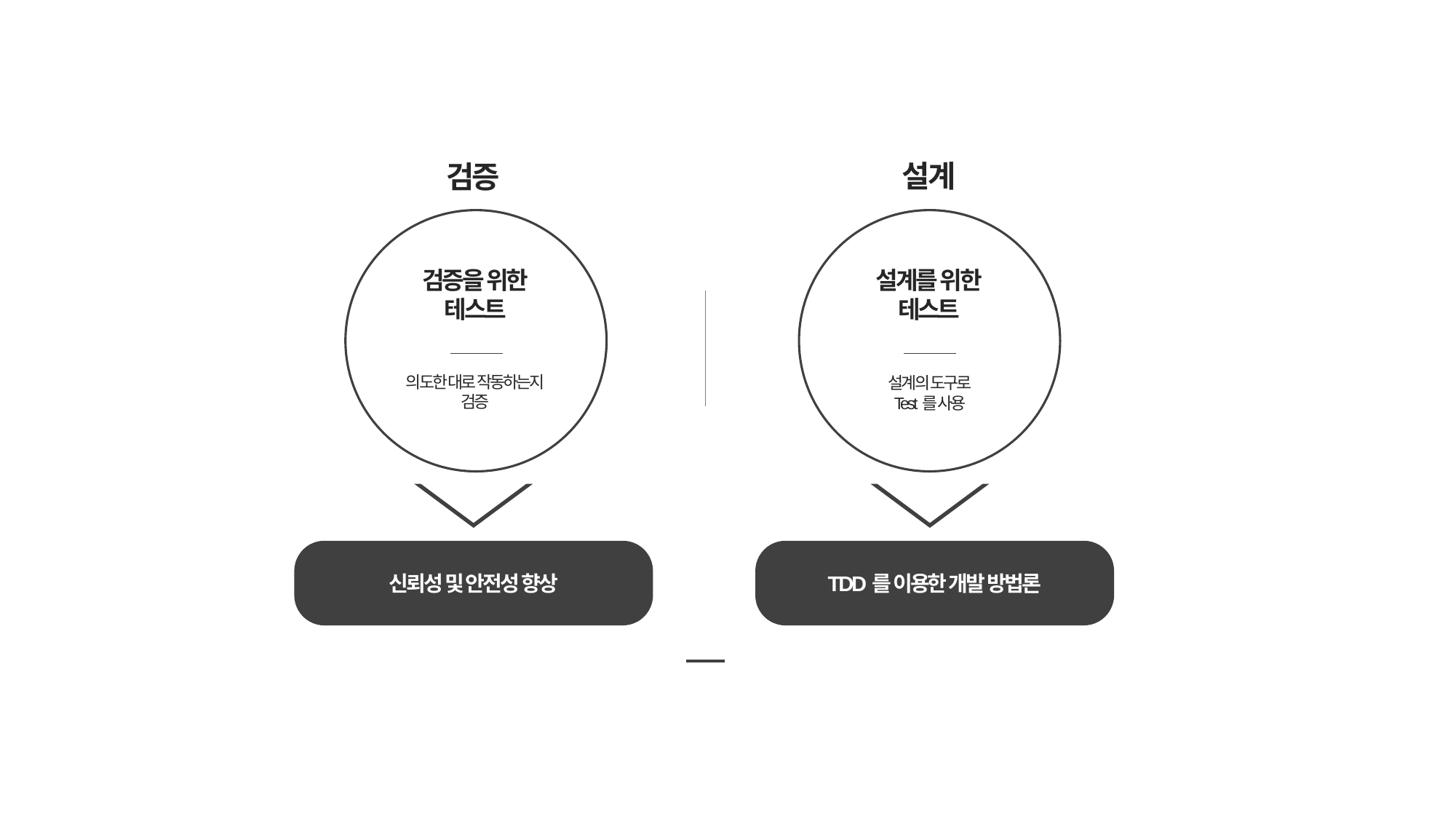

설계

설계를 위한
테스트
설계의 도구로
Test를 사용

TDD를 이용한 개발 방법론
검증

검증을 위한
테스트
의도한 대로 작동하는지
검증

신뢰성 및 안전성 향상